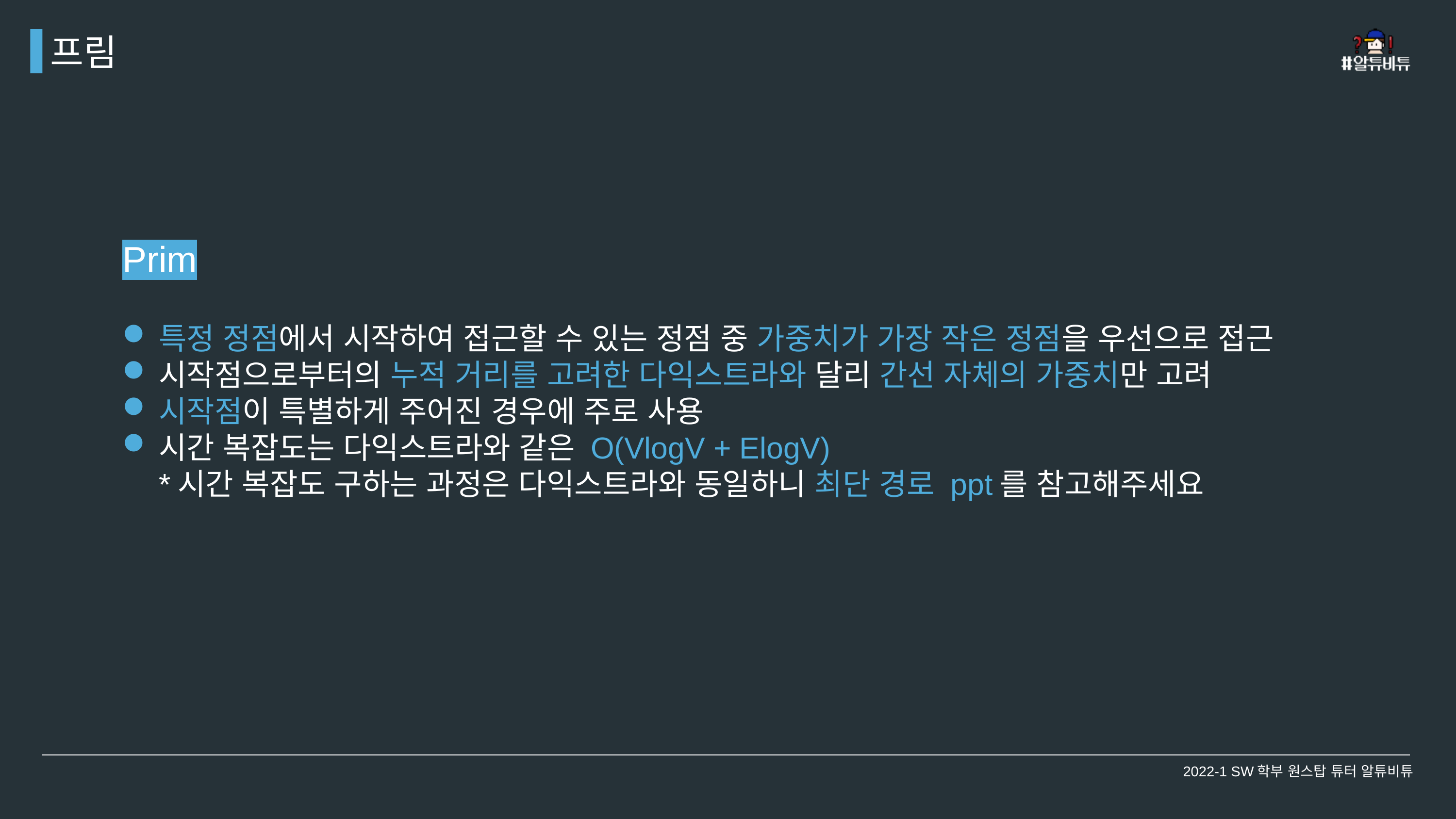

프림
Prim
특정 정점에서 시작하여 접근할 수 있는 정점 중 가중치가 가장 작은 정점을 우선으로 접근
시작점으로부터의 누적 거리를 고려한 다익스트라와 달리 간선 자체의 가중치만 고려
시작점이 특별하게 주어진 경우에 주로 사용
시간 복잡도는 다익스트라와 같은 O(VlogV + ElogV)
*시간 복잡도 구하는 과정은 다익스트라와 동일하니 최단 경로 ppt를 참고해주세요
2022-1 SW학부 원스탑 튜터 알튜비튜